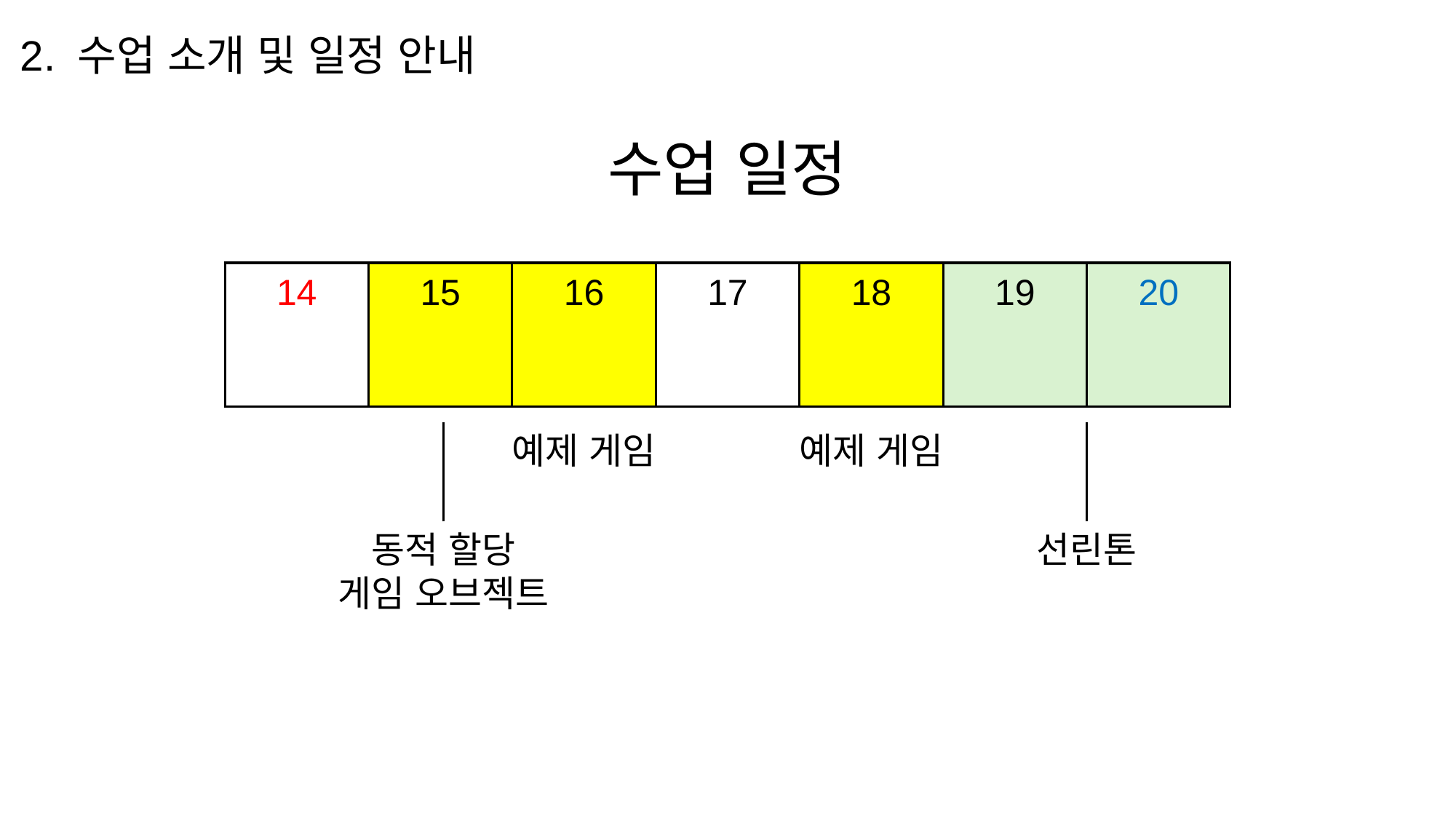

2. 수업 소개 및 일정 안내
수업 일정
20

19

18

14

15

16

17

예제 게임
예제 게임
선린톤
동적 할당
게임 오브젝트